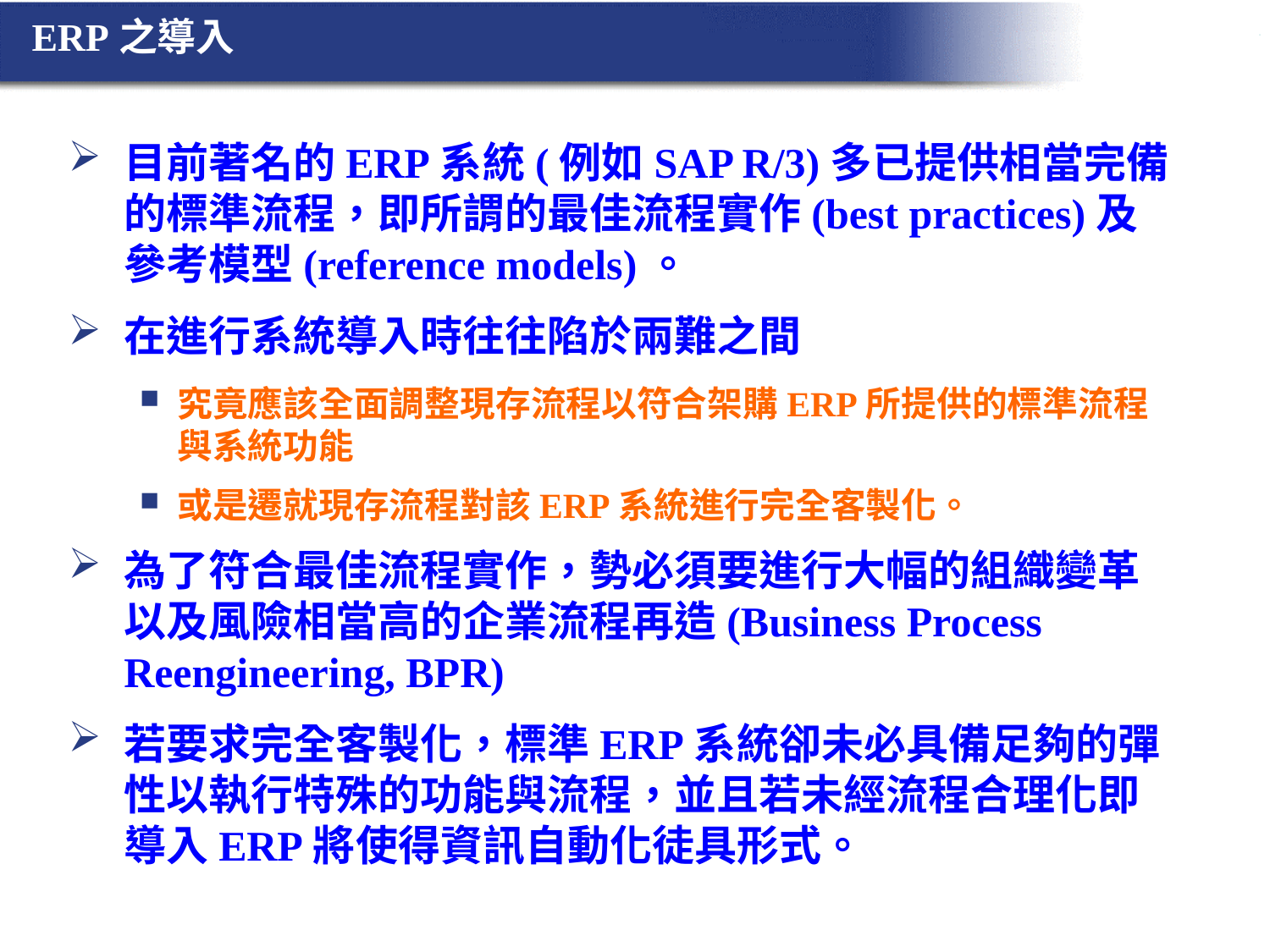

# ERP之導入
目前著名的ERP系統(例如SAP R/3)多已提供相當完備的標準流程，即所謂的最佳流程實作(best practices)及參考模型(reference models)。
在進行系統導入時往往陷於兩難之間
究竟應該全面調整現存流程以符合架購ERP所提供的標準流程與系統功能
或是遷就現存流程對該ERP系統進行完全客製化。
為了符合最佳流程實作，勢必須要進行大幅的組織變革以及風險相當高的企業流程再造(Business Process Reengineering, BPR)
若要求完全客製化，標準ERP系統卻未必具備足夠的彈性以執行特殊的功能與流程，並且若未經流程合理化即導入ERP將使得資訊自動化徒具形式。